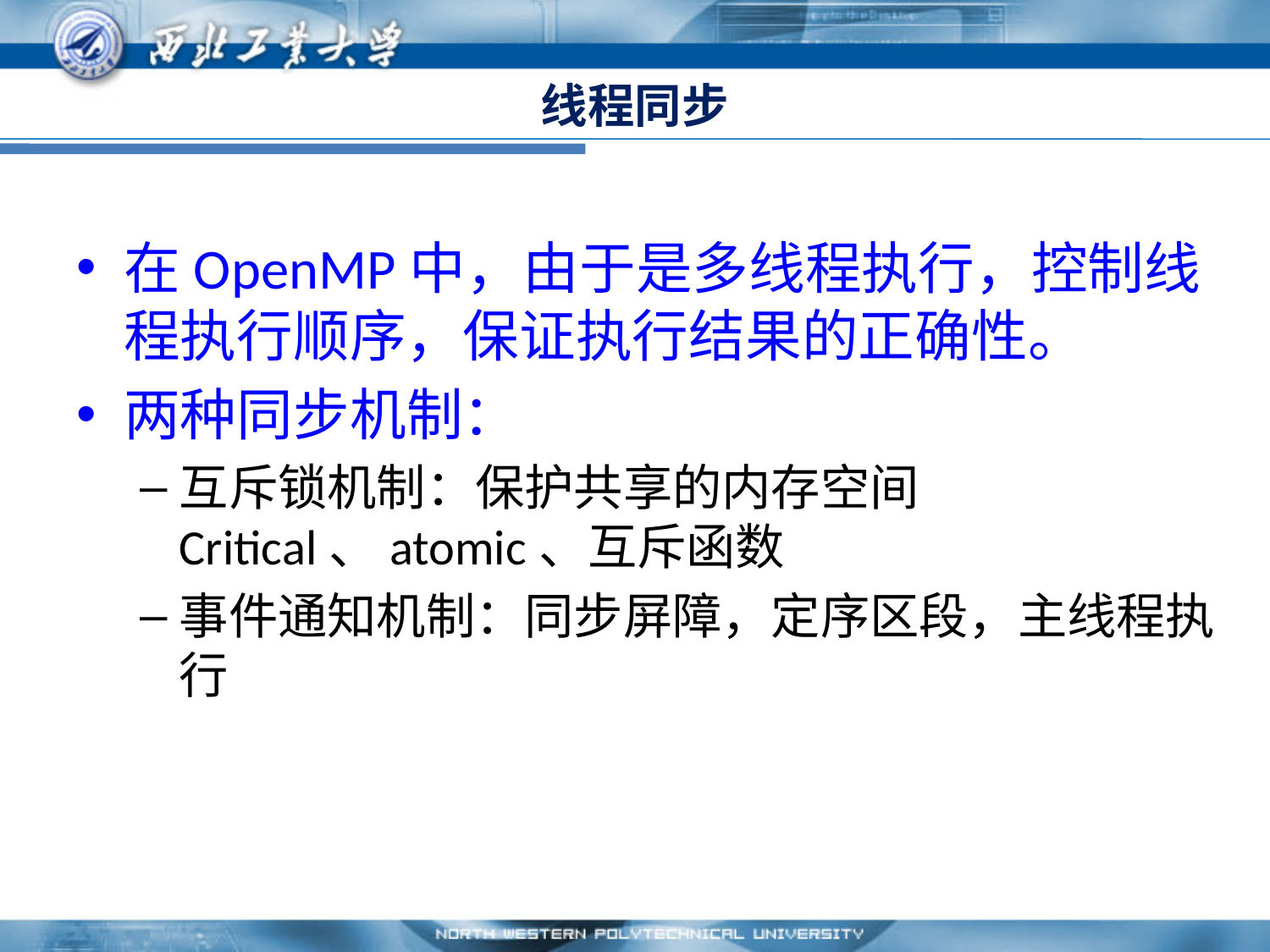

# 线程同步
在OpenMP中，由于是多线程执行，控制线程执行顺序，保证执行结果的正确性。
两种同步机制：
互斥锁机制：保护共享的内存空间Critical、atomic、互斥函数
事件通知机制：同步屏障，定序区段，主线程执行